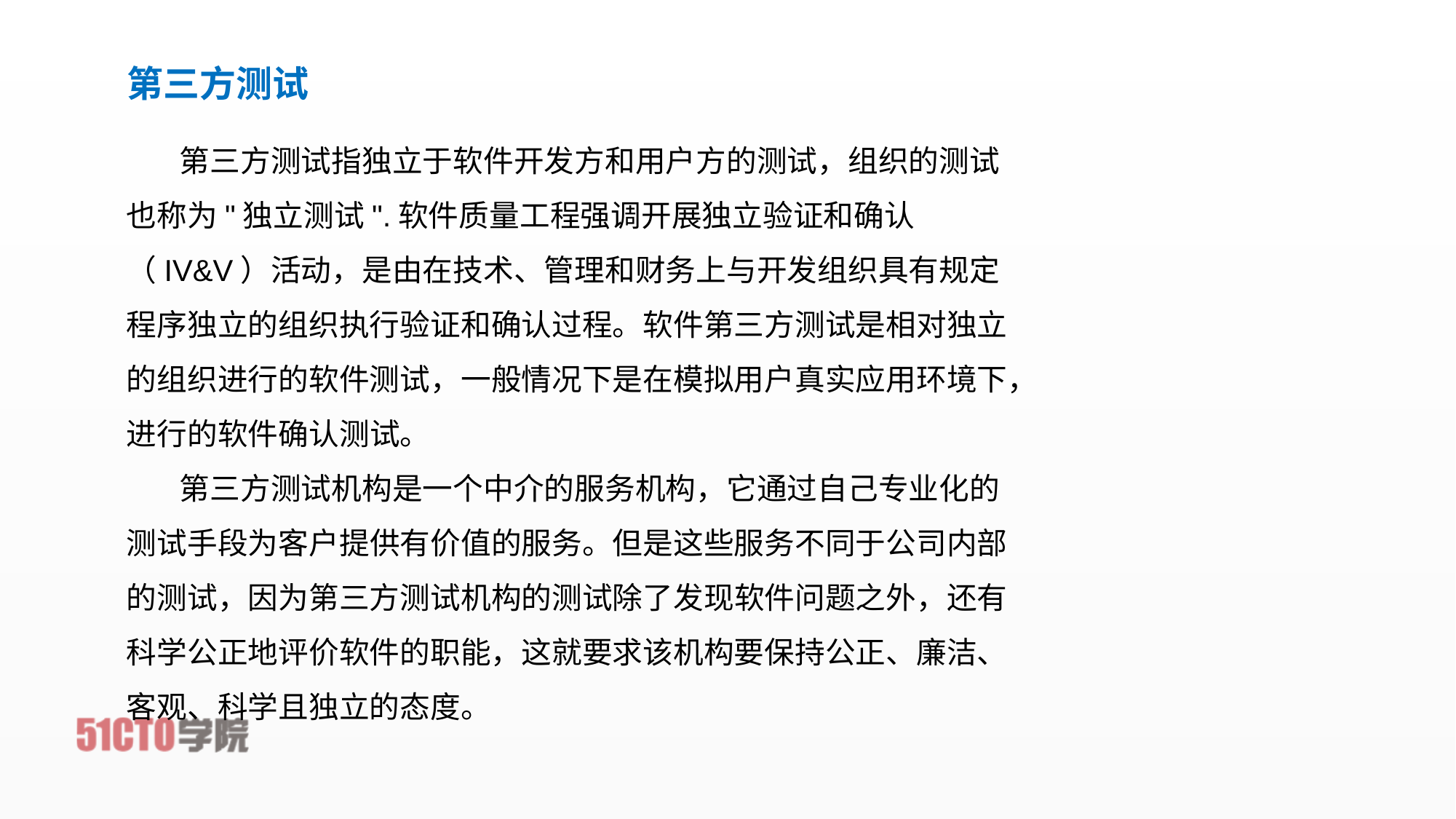

# 第三方测试
第三方测试指独立于软件开发方和用户方的测试，组织的测试也称为"独立测试".软件质量工程强调开展独立验证和确认（IV&V）活动，是由在技术、管理和财务上与开发组织具有规定程序独立的组织执行验证和确认过程。软件第三方测试是相对独立的组织进行的软件测试，一般情况下是在模拟用户真实应用环境下，进行的软件确认测试。
第三方测试机构是一个中介的服务机构，它通过自己专业化的测试手段为客户提供有价值的服务。但是这些服务不同于公司内部的测试，因为第三方测试机构的测试除了发现软件问题之外，还有科学公正地评价软件的职能，这就要求该机构要保持公正、廉洁、客观、科学且独立的态度。